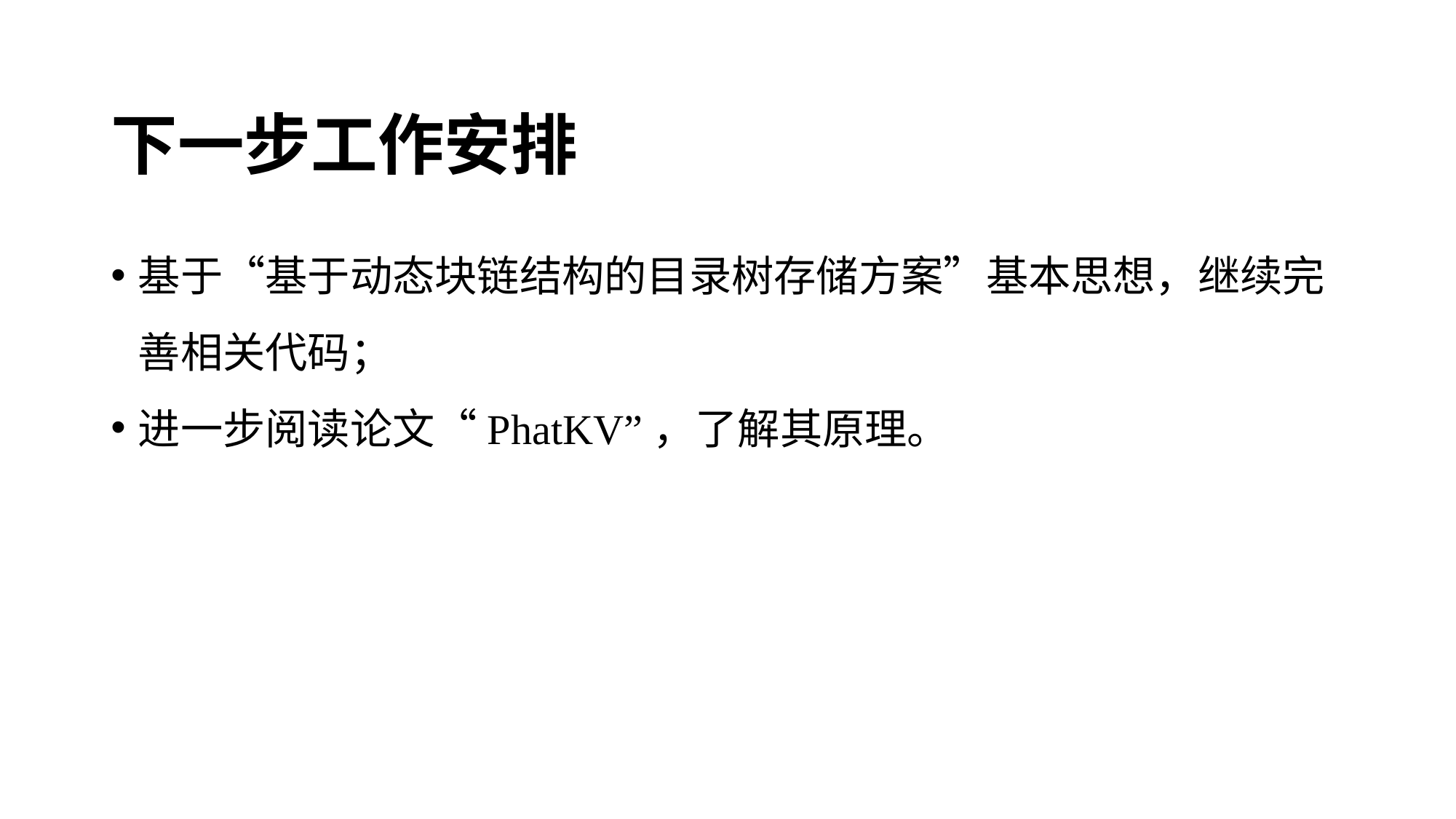

# 下一步工作安排
基于“基于动态块链结构的目录树存储方案”基本思想，继续完善相关代码；
进一步阅读论文“PhatKV”，了解其原理。